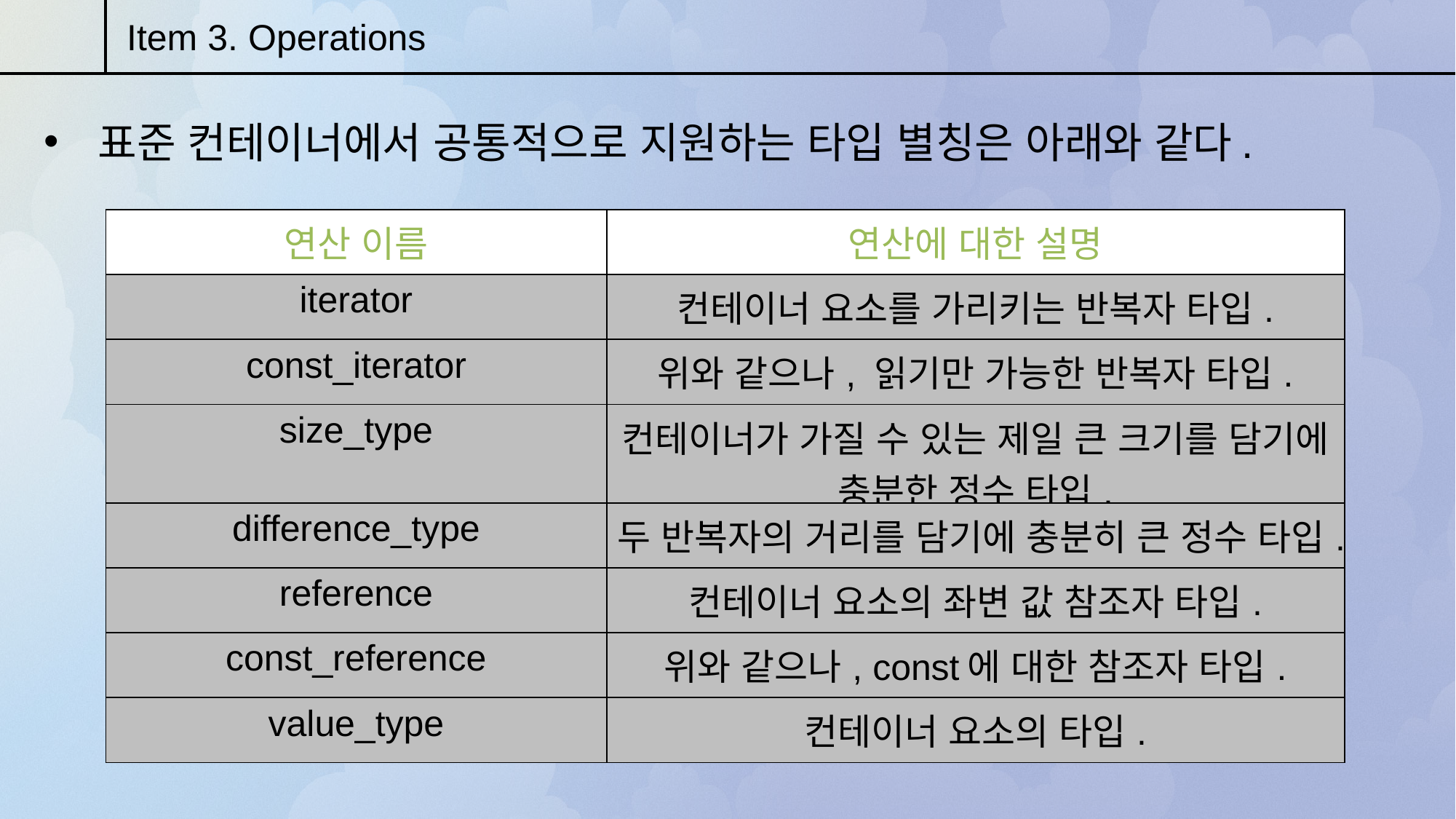

Item 3. Operations
 표준 컨테이너에서 공통적으로 지원하는 타입 별칭은 아래와 같다.
| 연산 이름 | 연산에 대한 설명 |
| --- | --- |
| iterator | 컨테이너 요소를 가리키는 반복자 타입. |
| const\_iterator | 위와 같으나, 읽기만 가능한 반복자 타입. |
| size\_type | 컨테이너가 가질 수 있는 제일 큰 크기를 담기에 충분한 정수 타입. |
| difference\_type | 두 반복자의 거리를 담기에 충분히 큰 정수 타입. |
| reference | 컨테이너 요소의 좌변 값 참조자 타입. |
| const\_reference | 위와 같으나, const에 대한 참조자 타입. |
| value\_type | 컨테이너 요소의 타입. |